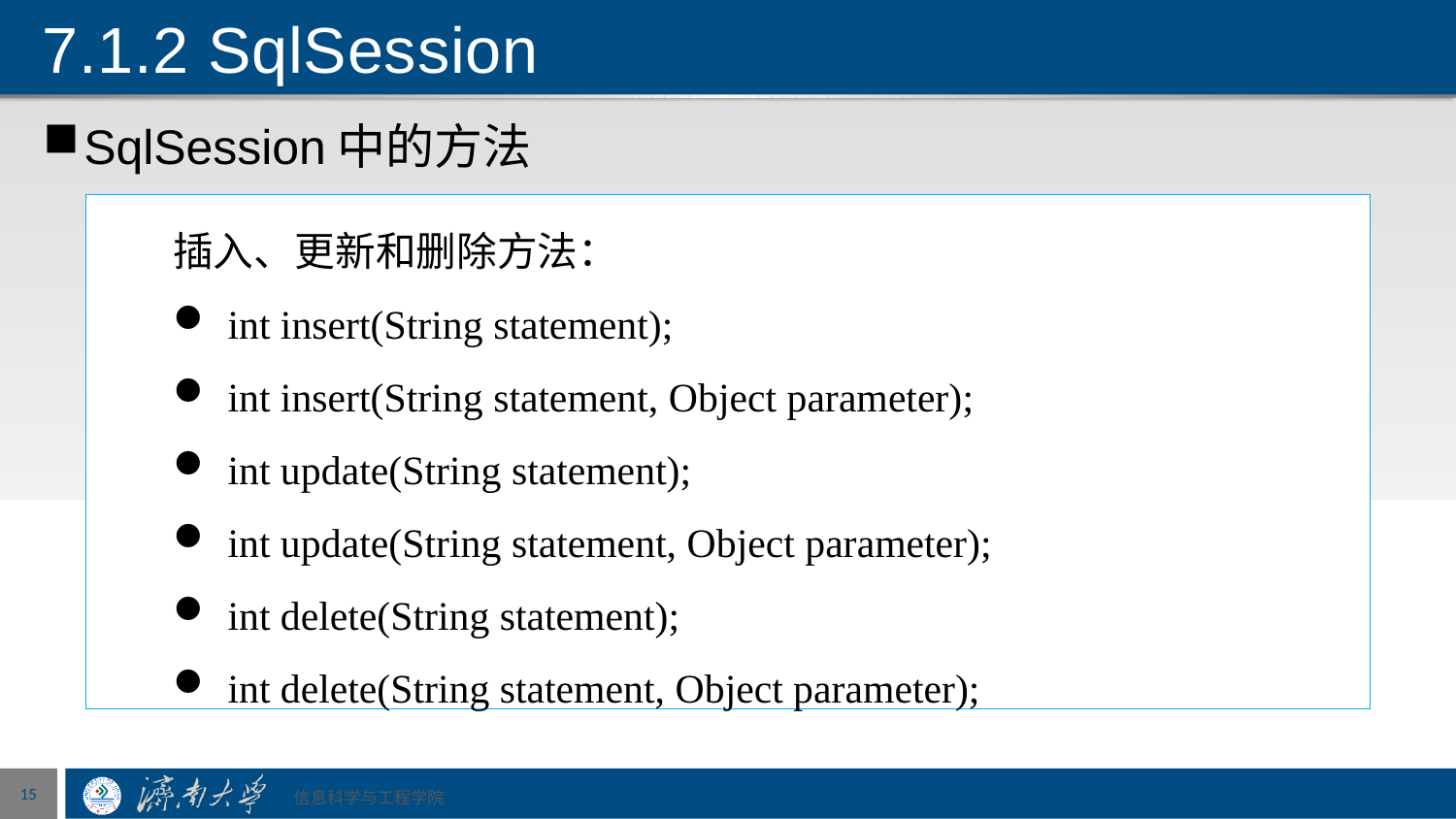

# 7.1.2 SqlSession

SqlSession中的方法

插入、更新和删除方法：
int insert(String statement);
int insert(String statement, Object parameter);
int update(String statement);
int update(String statement, Object parameter);
int delete(String statement);
int delete(String statement, Object parameter);